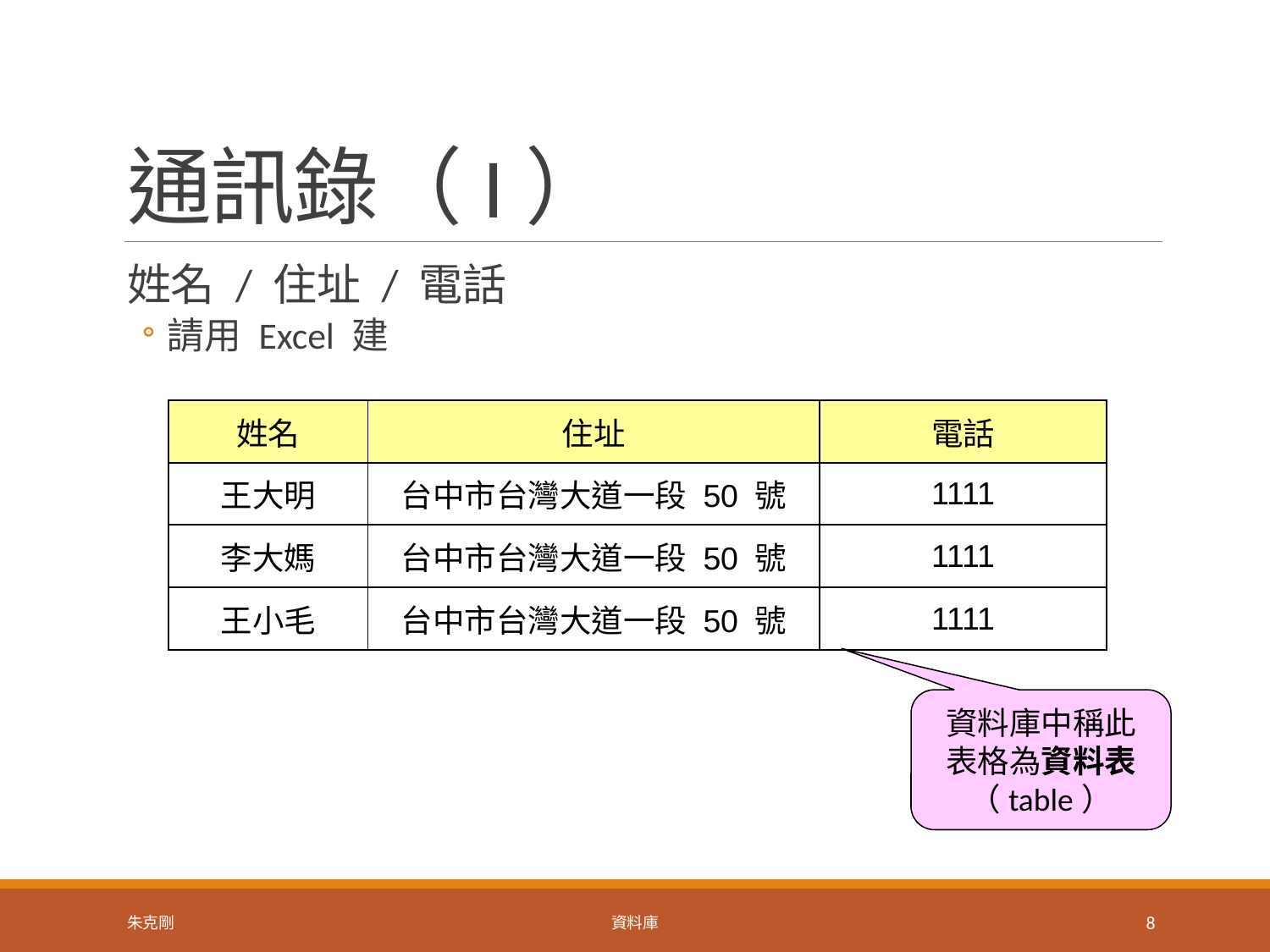

# 通訊錄（I）
姓名 / 住址 / 電話
請用 Excel 建

| 姓名 | 住址 | 電話 |
| --- | --- | --- |
| 王大明 | 台中市台灣大道一段 50 號 | 1111 |
| 李大媽 | 台中市台灣大道一段 50 號 | 1111 |
| 王小毛 | 台中市台灣大道一段 50 號 | 1111 |
資料庫中稱此表格為資料表（table）
朱克剛
資料庫
8